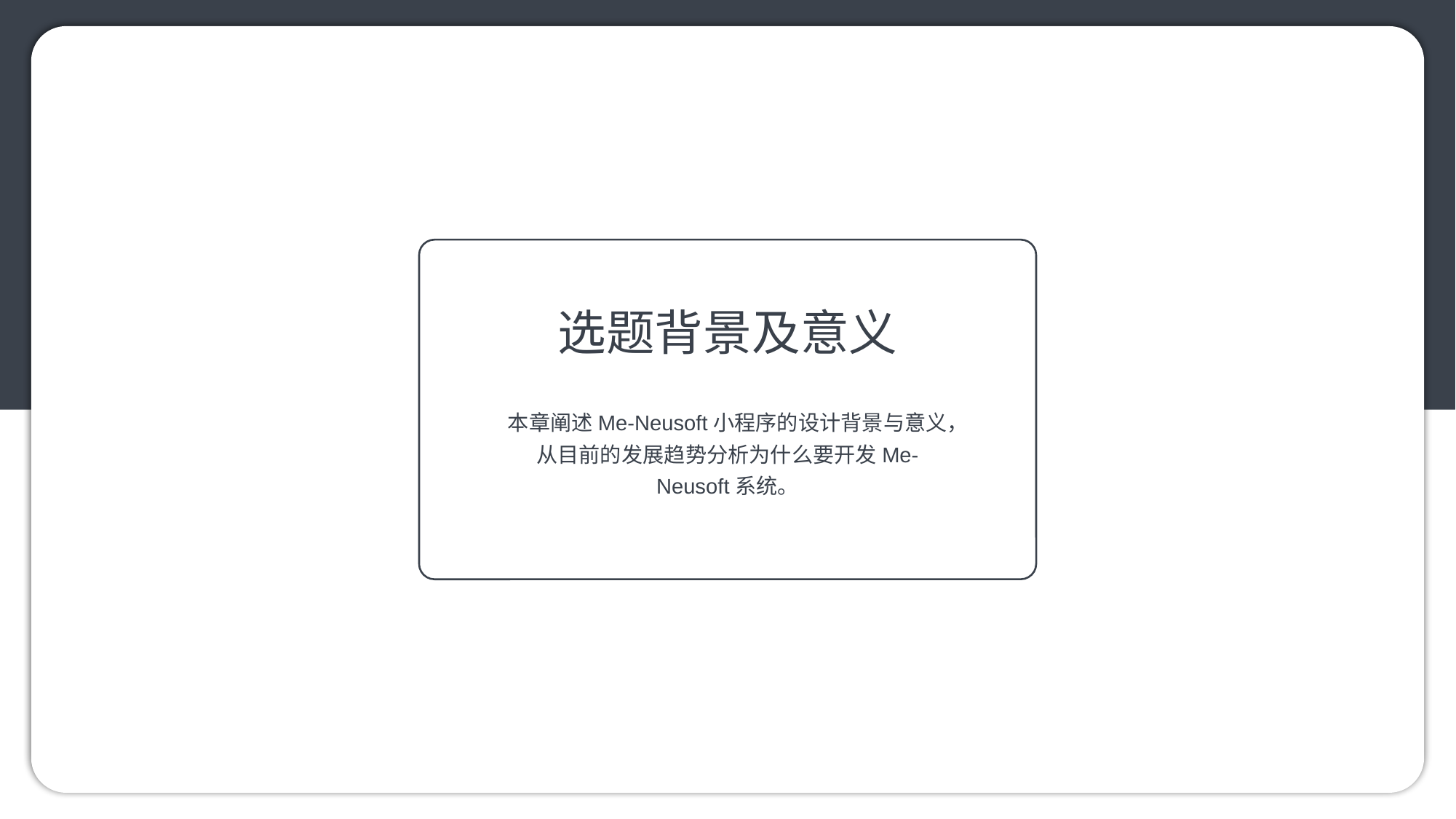

选题背景及意义

本章阐述Me-Neusoft小程序的设计背景与意义，从目前的发展趋势分析为什么要开发Me-Neusoft系统。